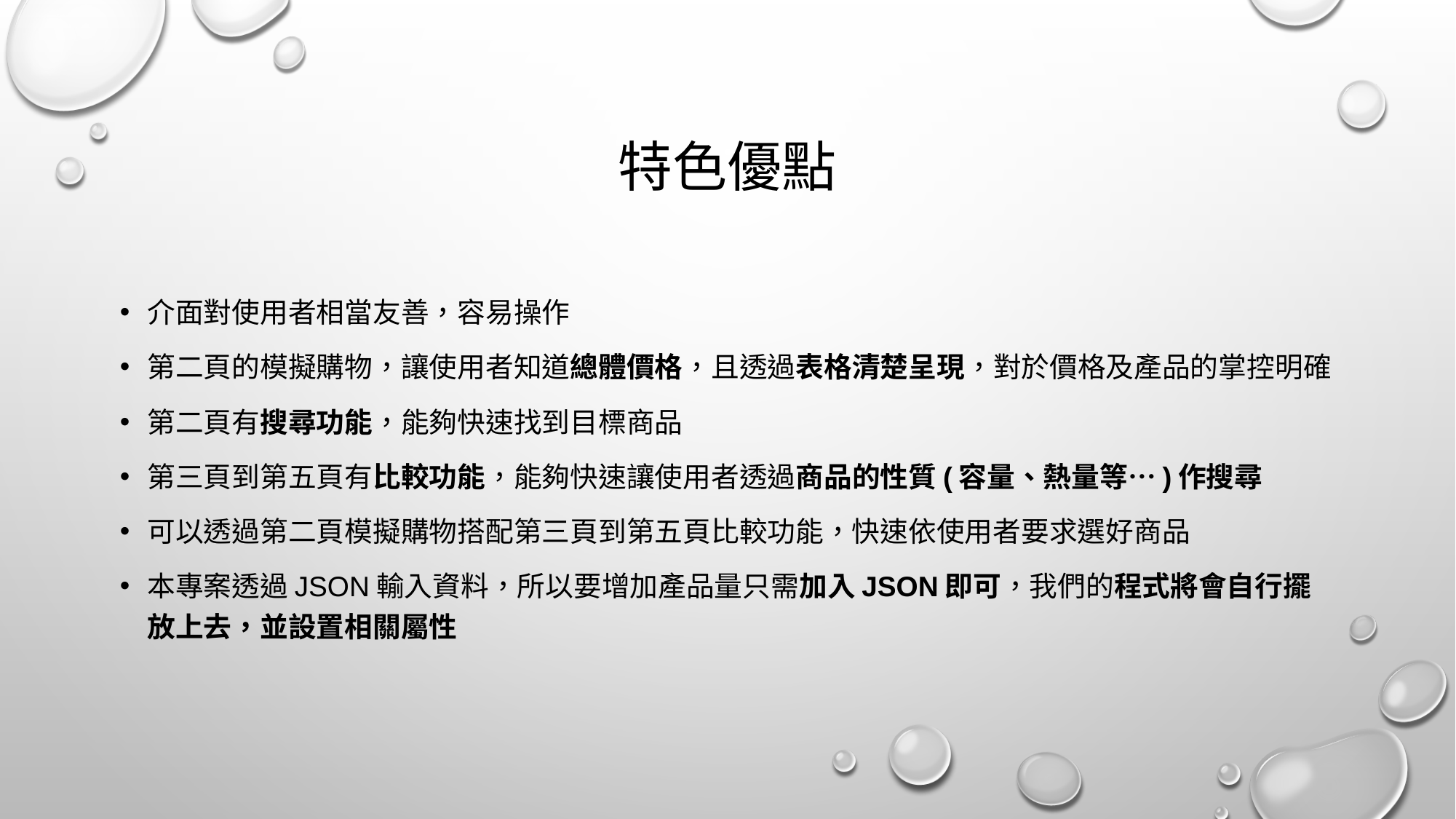

# 特色優點
介面對使用者相當友善，容易操作
第二頁的模擬購物，讓使用者知道總體價格，且透過表格清楚呈現，對於價格及產品的掌控明確
第二頁有搜尋功能，能夠快速找到目標商品
第三頁到第五頁有比較功能，能夠快速讓使用者透過商品的性質(容量、熱量等…)作搜尋
可以透過第二頁模擬購物搭配第三頁到第五頁比較功能，快速依使用者要求選好商品
本專案透過JSON輸入資料，所以要增加產品量只需加入json即可，我們的程式將會自行擺放上去，並設置相關屬性